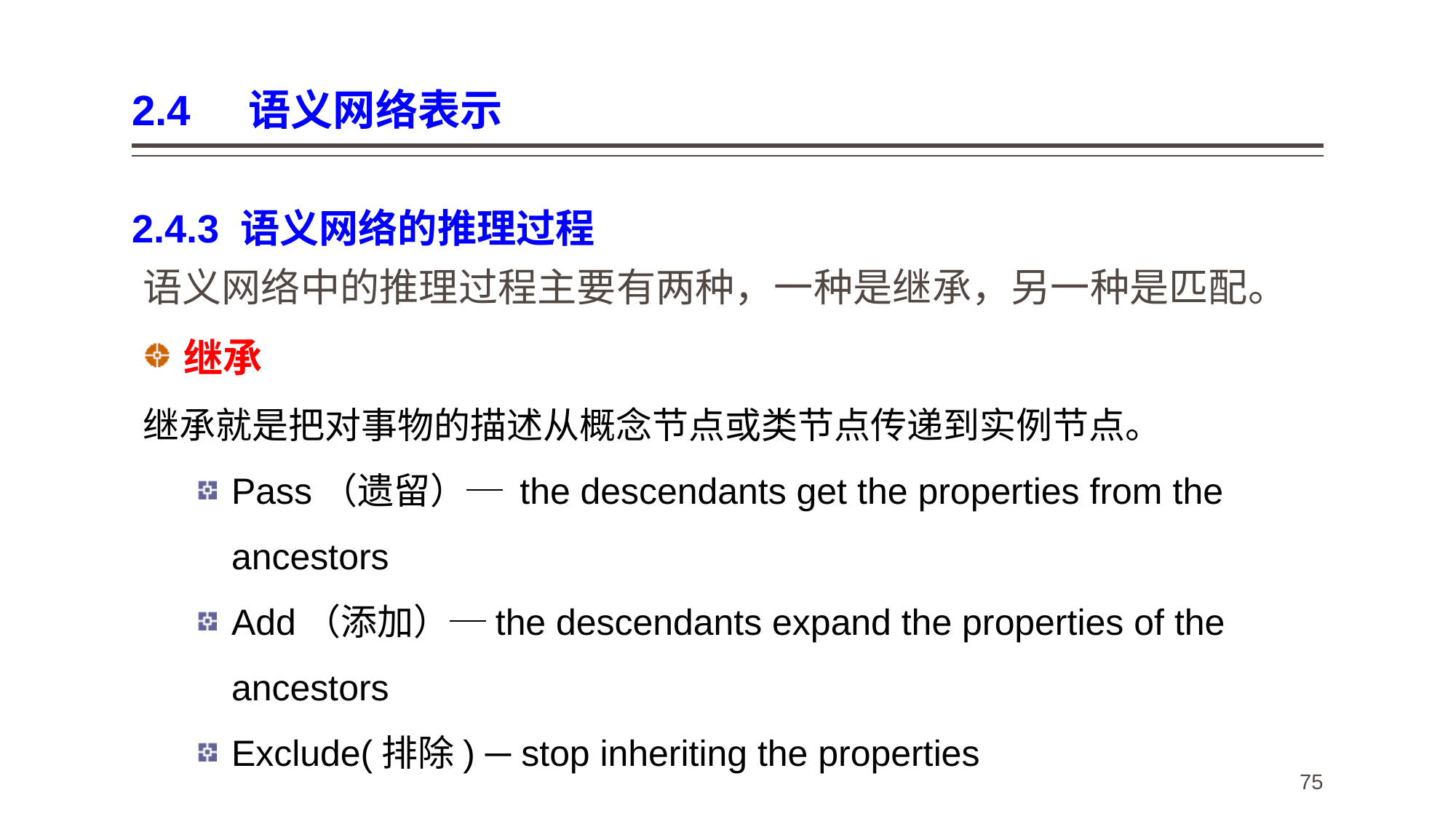

# 2.4    语义网络表示
2.4.3 语义网络的推理过程
语义网络中的推理过程主要有两种，一种是继承，另一种是匹配。
继承
继承就是把对事物的描述从概念节点或类节点传递到实例节点。
Pass（遗留）─ the descendants get the properties from the ancestors
Add（添加）─the descendants expand the properties of the ancestors
Exclude(排除) ─ stop inheriting the properties
75